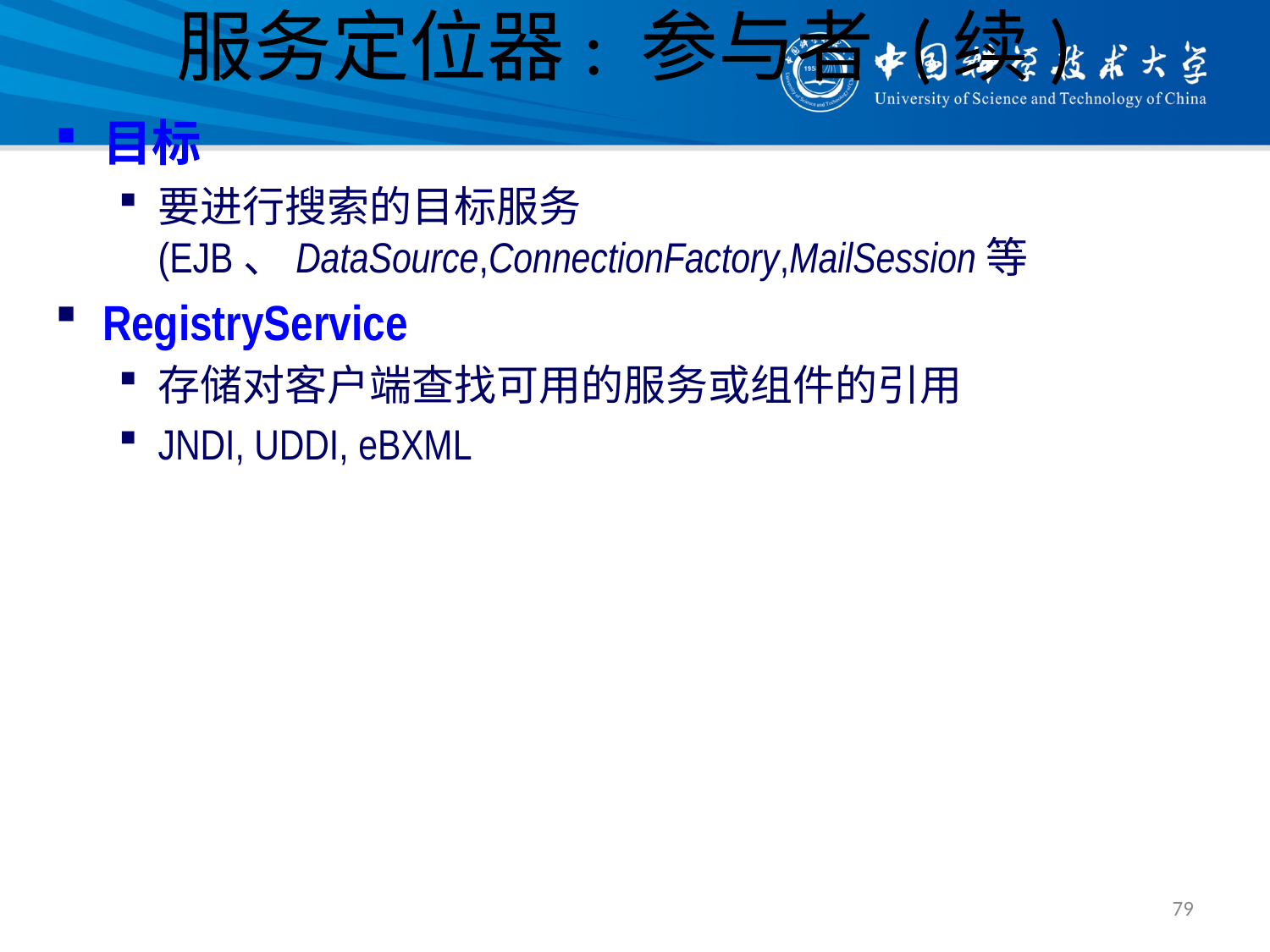

# 服务定位器: 参与者 (续)
目标
要进行搜索的目标服务 (EJB、DataSource,ConnectionFactory,MailSession等
RegistryService
存储对客户端查找可用的服务或组件的引用
JNDI, UDDI, eBXML
79